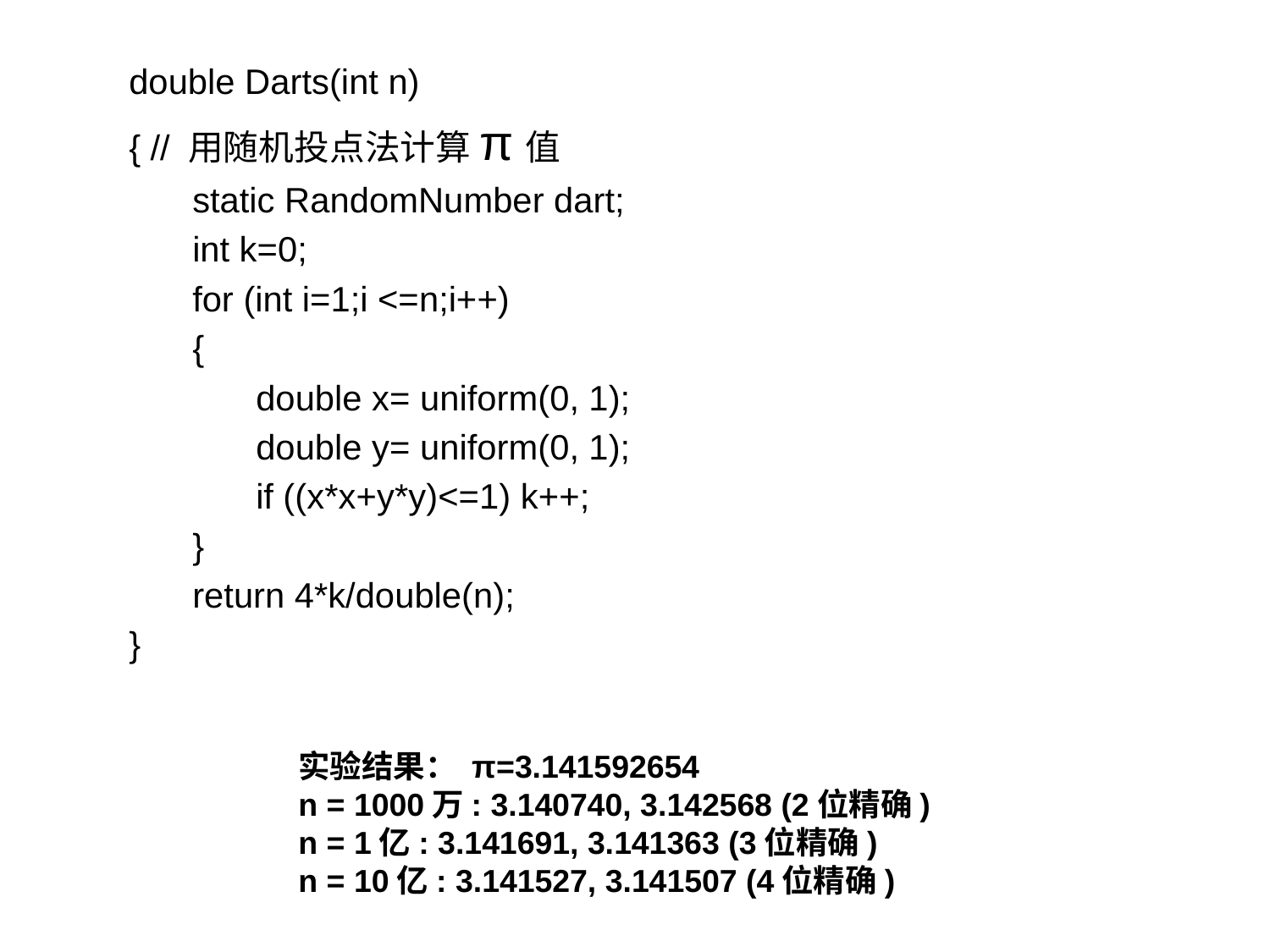

double Darts(int n)
{ // 用随机投点法计算π值
static RandomNumber dart;
int k=0;
for (int i=1;i <=n;i++)
{
double x= uniform(0, 1);
double y= uniform(0, 1);
if ((x*x+y*y)<=1) k++;
}
return 4*k/double(n);
}
	实验结果： π=3.141592654
	n = 1000万: 3.140740, 3.142568 (2位精确)
	n = 1亿: 3.141691, 3.141363 (3位精确)
	n = 10亿: 3.141527, 3.141507 (4位精确)